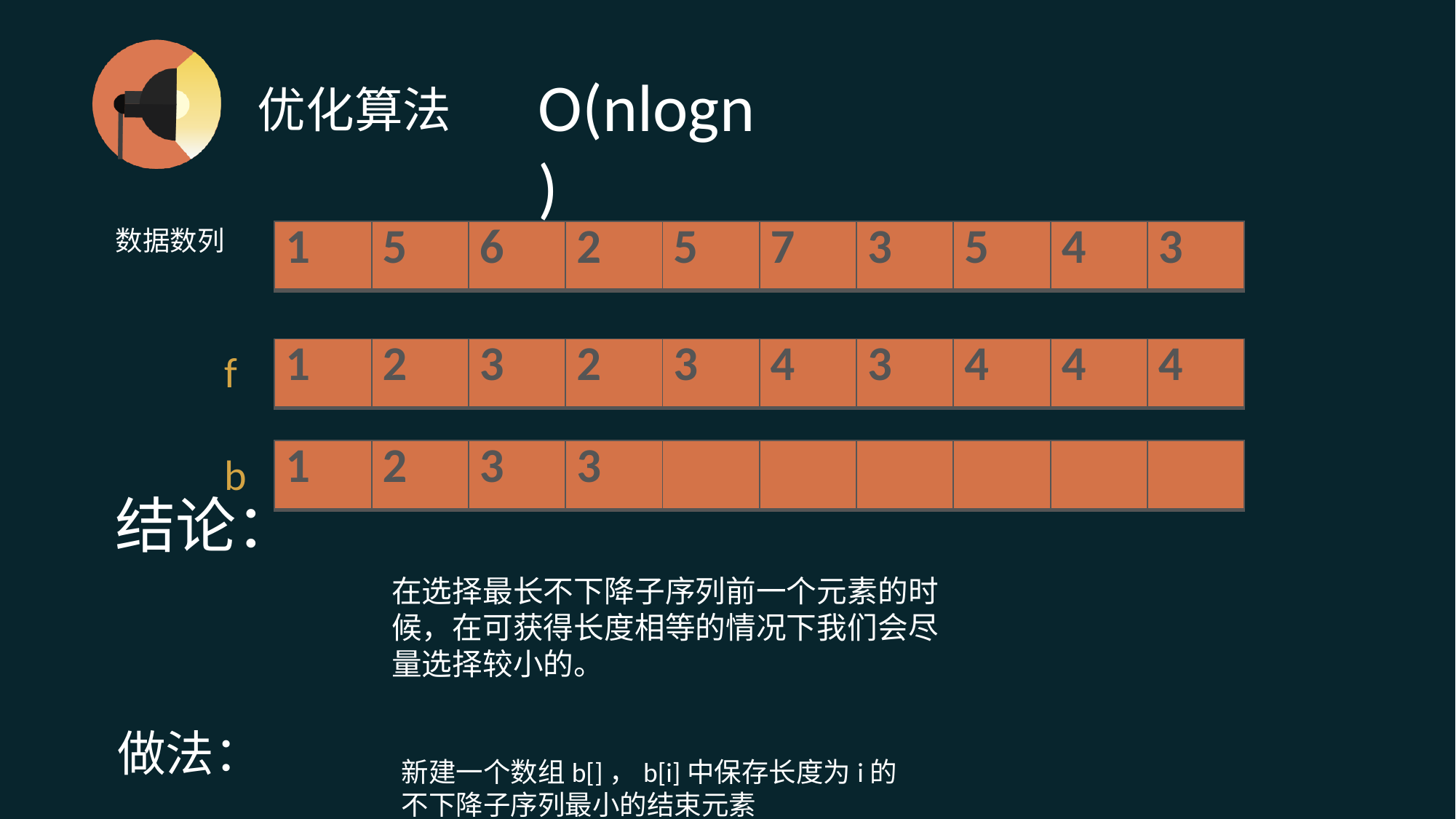

O(nlogn)
# 优化算法
数据数列
| 1 | 5 | 6 | 2 | 5 | 7 | 3 | 5 | 4 | 3 |
| --- | --- | --- | --- | --- | --- | --- | --- | --- | --- |
| 1 | 2 | 3 | 2 | 3 | 4 | 3 | 4 | 4 | 4 |
| --- | --- | --- | --- | --- | --- | --- | --- | --- | --- |
f
| 1 | 2 | 3 | 3 |  |  |  |  |  |  |
| --- | --- | --- | --- | --- | --- | --- | --- | --- | --- |
b
结论：
在选择最长不下降子序列前一个元素的时候，在可获得长度相等的情况下我们会尽量选择较小的。
做法：
新建一个数组b[]，b[i]中保存长度为i的不下降子序列最小的结束元素